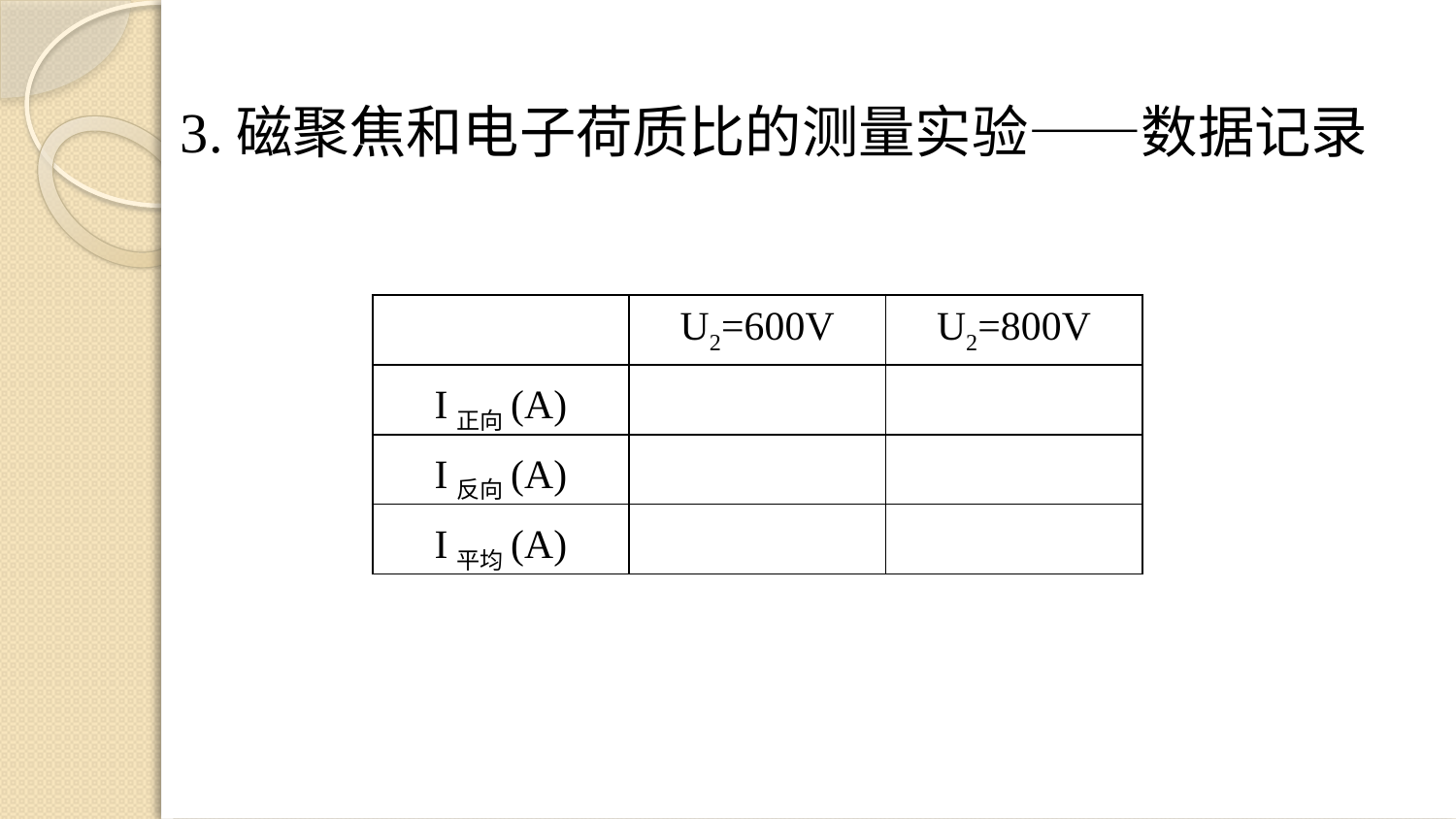

3.磁聚焦和电子荷质比的测量实验——数据记录
|  | U2=600V | U2=800V |
| --- | --- | --- |
| I正向(A) |  |  |
| I反向(A) |  |  |
| I平均(A) |  |  |